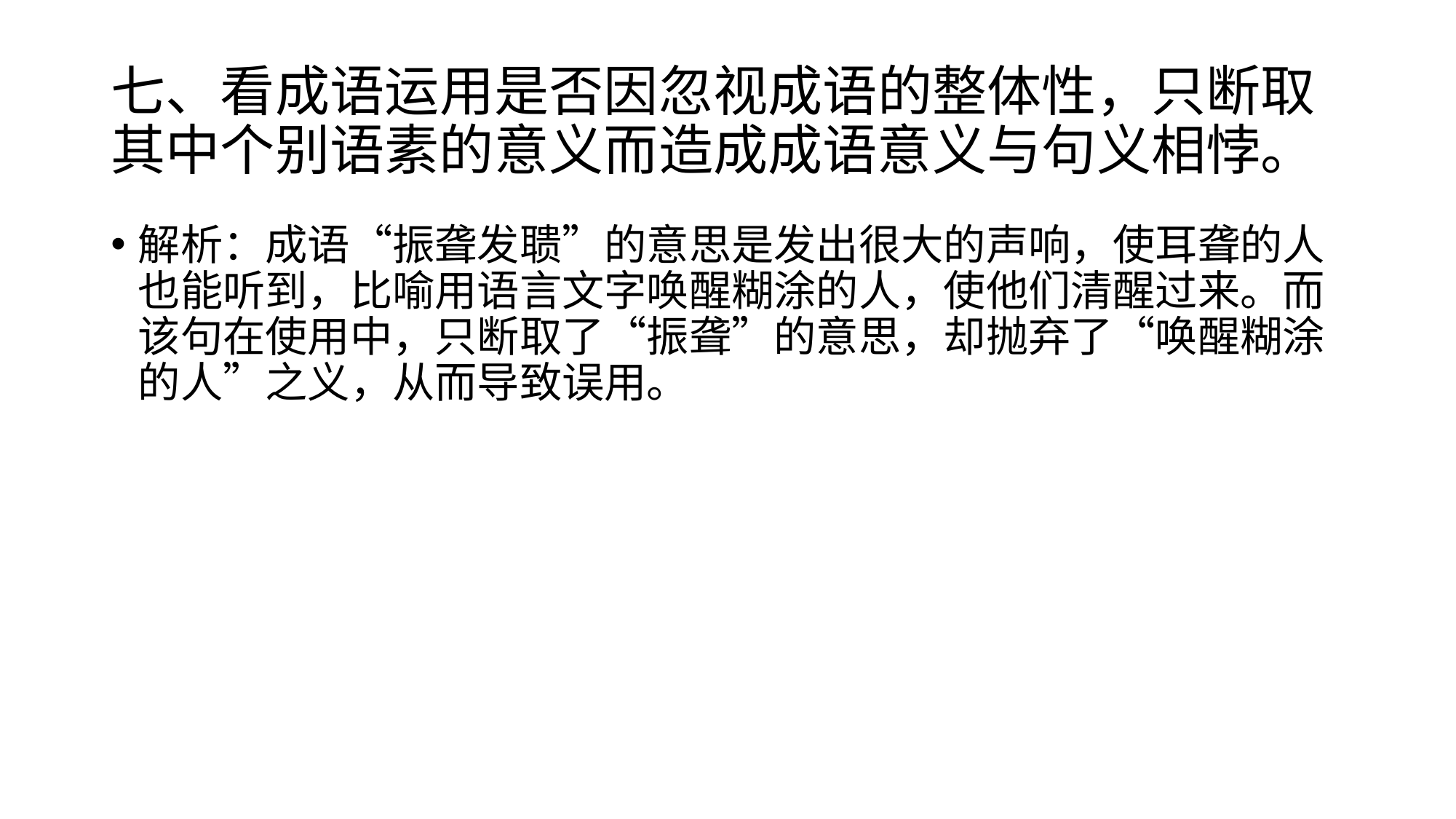

# 七、看成语运用是否因忽视成语的整体性，只断取其中个别语素的意义而造成成语意义与句义相悖。
解析：成语“振聋发聩”的意思是发出很大的声响，使耳聋的人也能听到，比喻用语言文字唤醒糊涂的人，使他们清醒过来。而该句在使用中，只断取了“振聋”的意思，却抛弃了“唤醒糊涂的人”之义，从而导致误用。